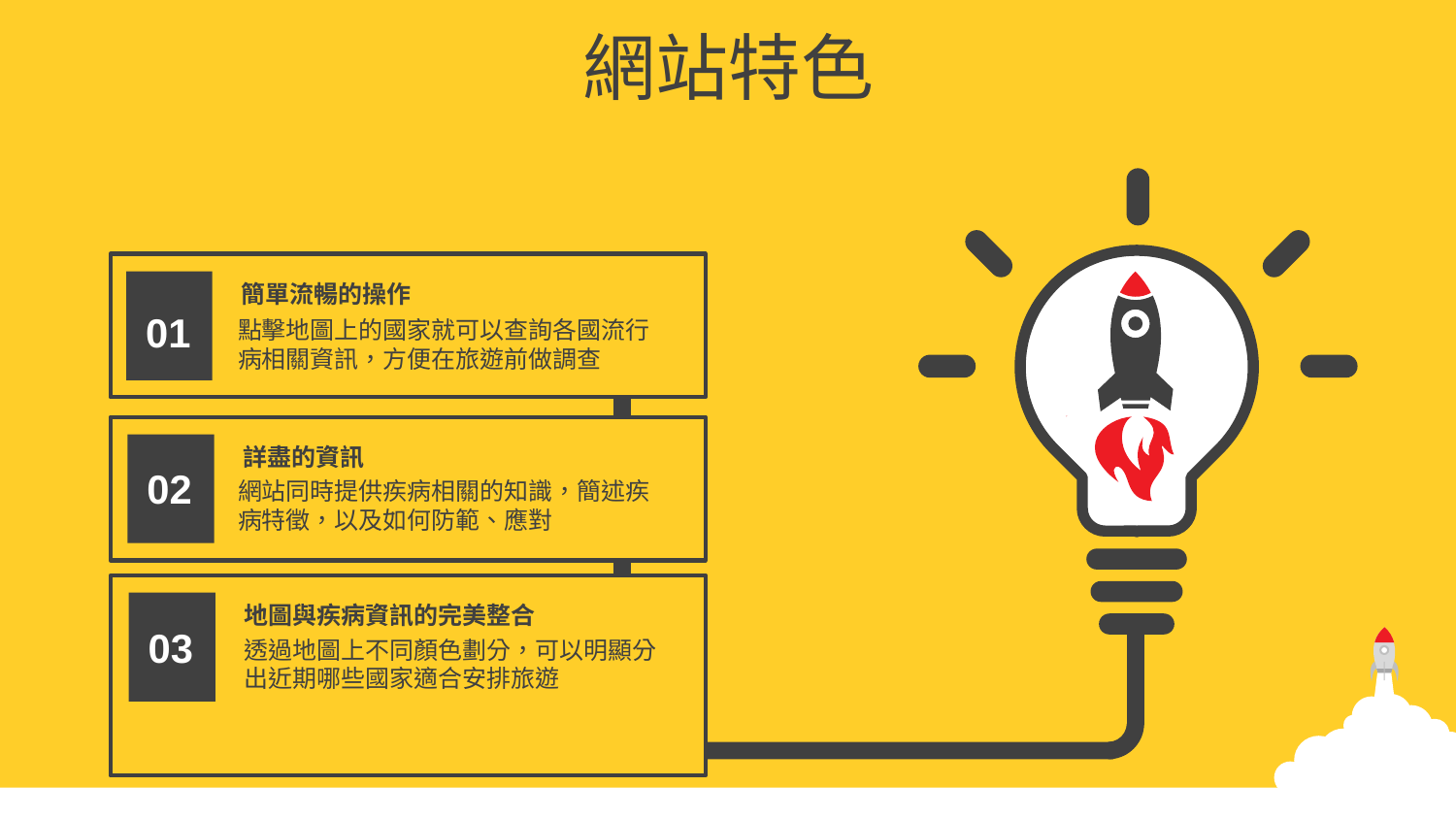

網站特色

簡單流暢的操作
點擊地圖上的國家就可以查詢各國流行病相關資訊，方便在旅遊前做調查

01

詳盡的資訊
網站同時提供疾病相關的知識，簡述疾病特徵，以及如何防範、應對
02

地圖與疾病資訊的完美整合
透過地圖上不同顏色劃分，可以明顯分出近期哪些國家適合安排旅遊
03